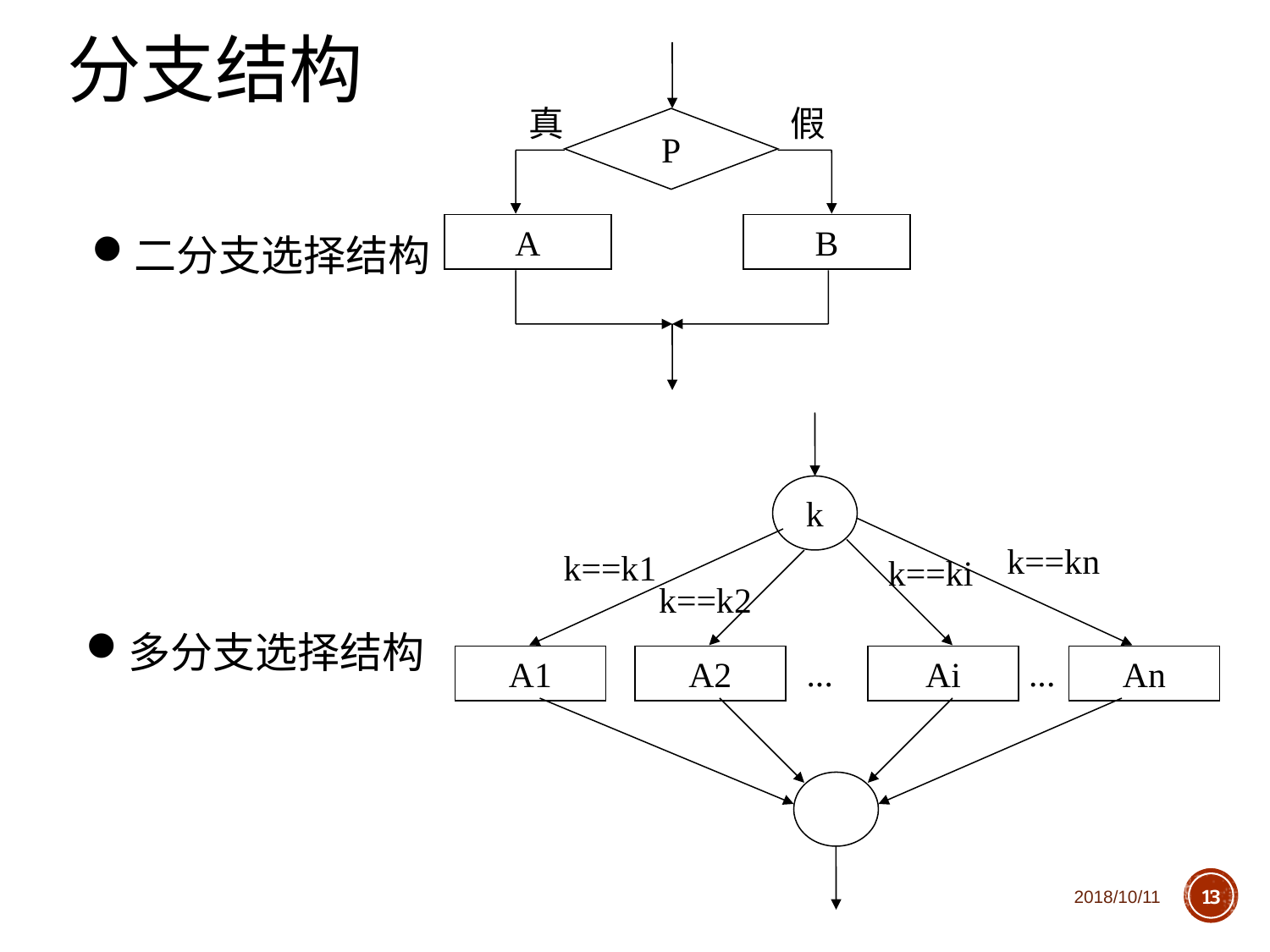

# 分支结构

真
假
P

A
B

二分支选择结构

k

k==kn
k==k1

k==ki

k==k2
A1
A2
...
Ai
...
An

多分支选择结构
2018/10/11
13